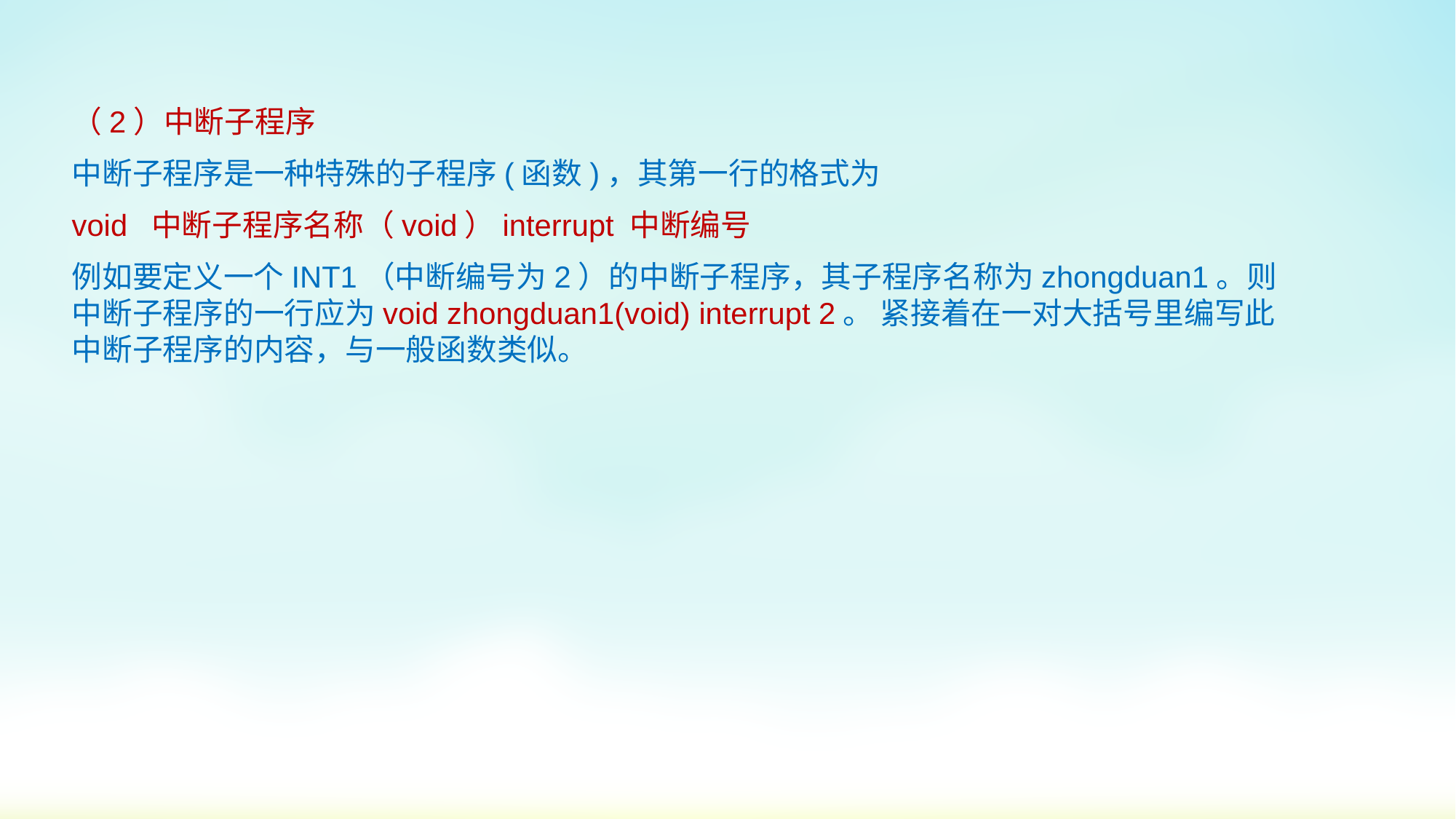

（2）中断子程序
中断子程序是一种特殊的子程序(函数)，其第一行的格式为
void  中断子程序名称（void）interrupt 中断编号
例如要定义一个INT1（中断编号为2）的中断子程序，其子程序名称为zhongduan1。则中断子程序的一行应为void zhongduan1(void) interrupt 2。 紧接着在一对大括号里编写此中断子程序的内容，与一般函数类似。